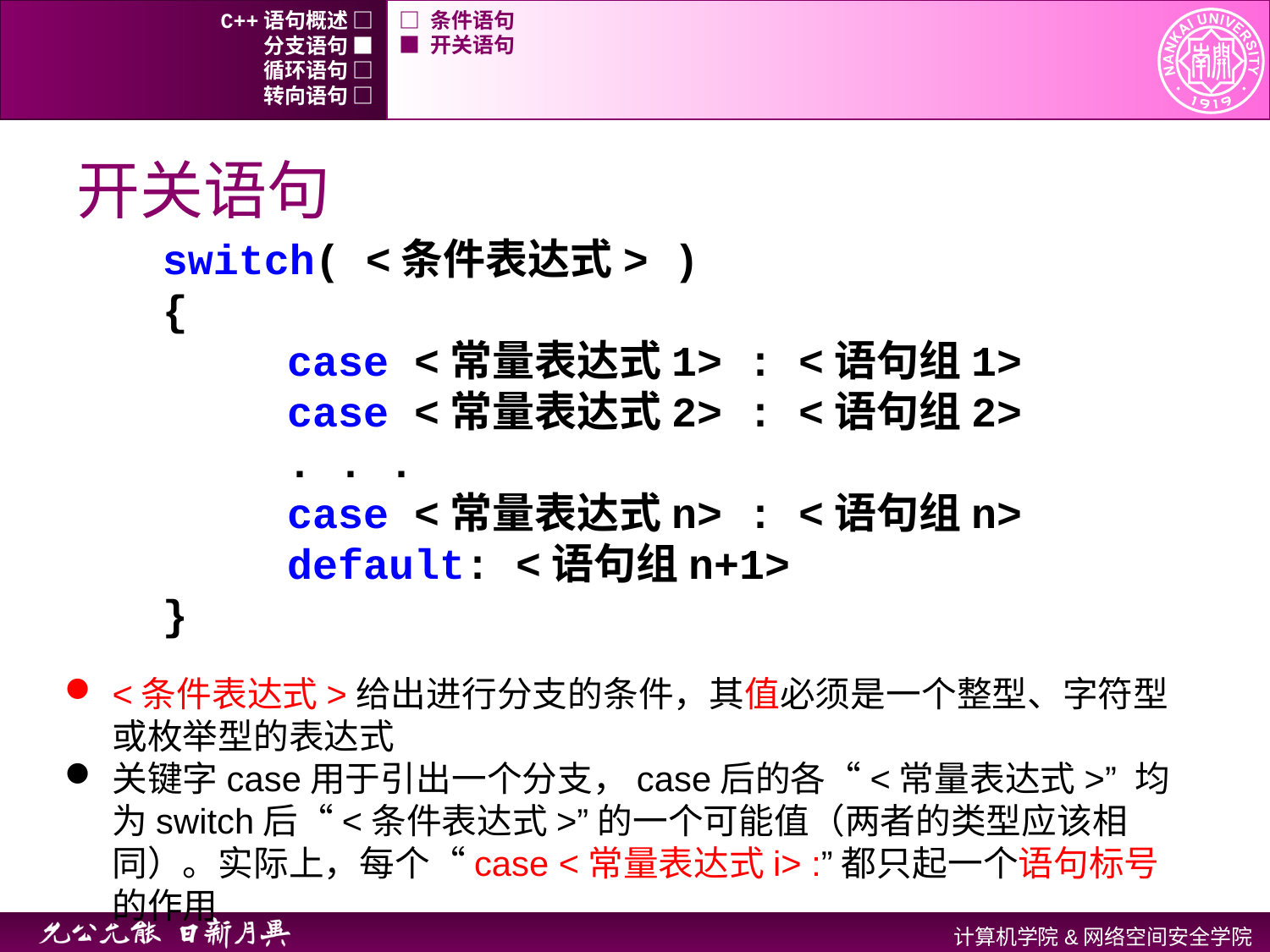

C++语句概述 □
□ 条件语句
分支语句 ■
■ 开关语句
循环语句 □

转向语句 □

# 开关语句
switch( <条件表达式> )
{
	case <常量表达式1> : <语句组1>
	case <常量表达式2> : <语句组2>
	. . .
 	case <常量表达式n> : <语句组n>
	default: <语句组n+1>
}
<条件表达式>给出进行分支的条件，其值必须是一个整型、字符型或枚举型的表达式
关键字case用于引出一个分支，case后的各“<常量表达式>” 均为switch后“<条件表达式>”的一个可能值（两者的类型应该相同）。实际上，每个“case <常量表达式i> :”都只起一个语句标号的作用